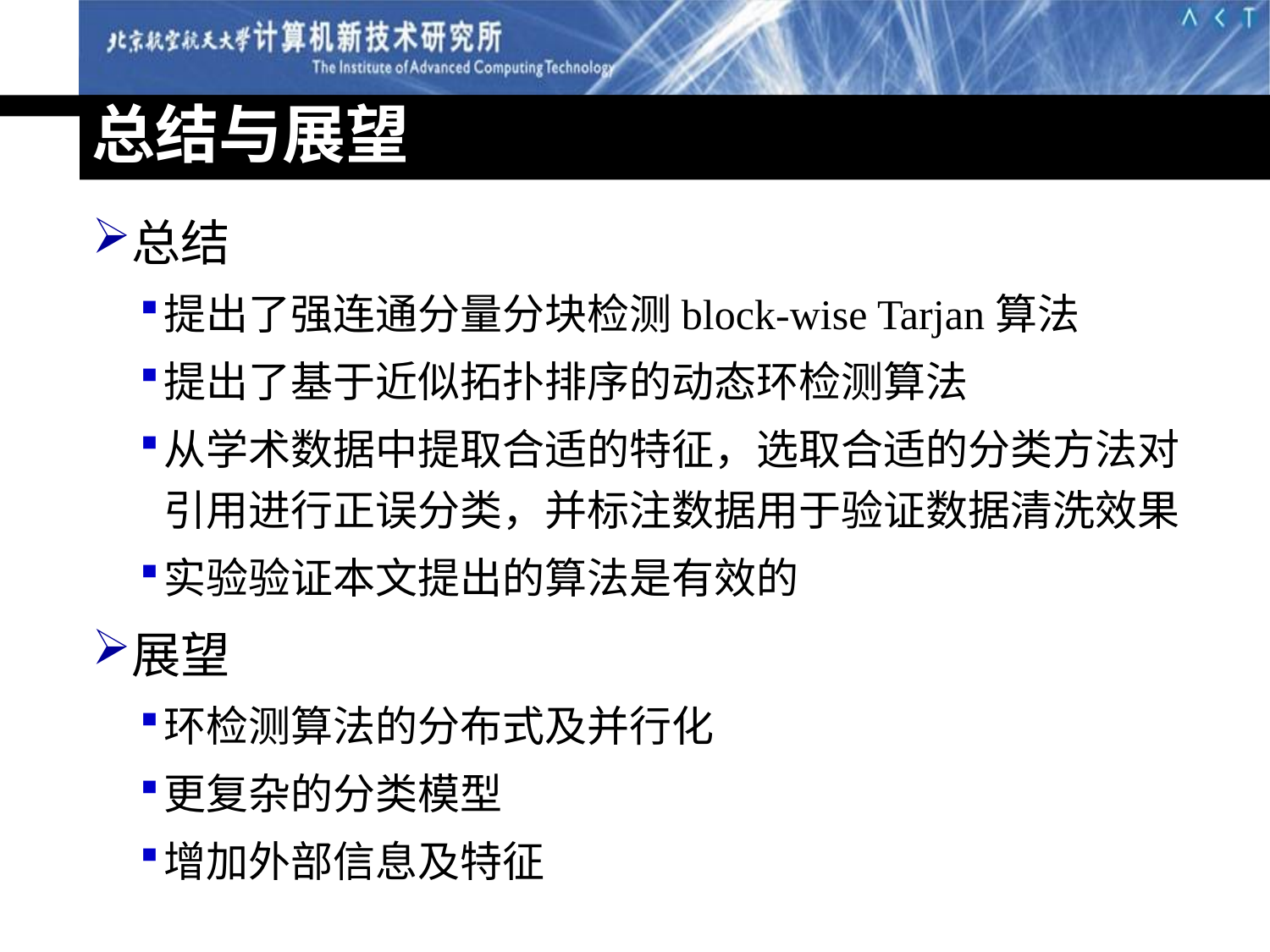

# 总结与展望
总结
提出了强连通分量分块检测block-wise Tarjan算法
提出了基于近似拓扑排序的动态环检测算法
从学术数据中提取合适的特征，选取合适的分类方法对引用进行正误分类，并标注数据用于验证数据清洗效果
实验验证本文提出的算法是有效的
展望
环检测算法的分布式及并行化
更复杂的分类模型
增加外部信息及特征